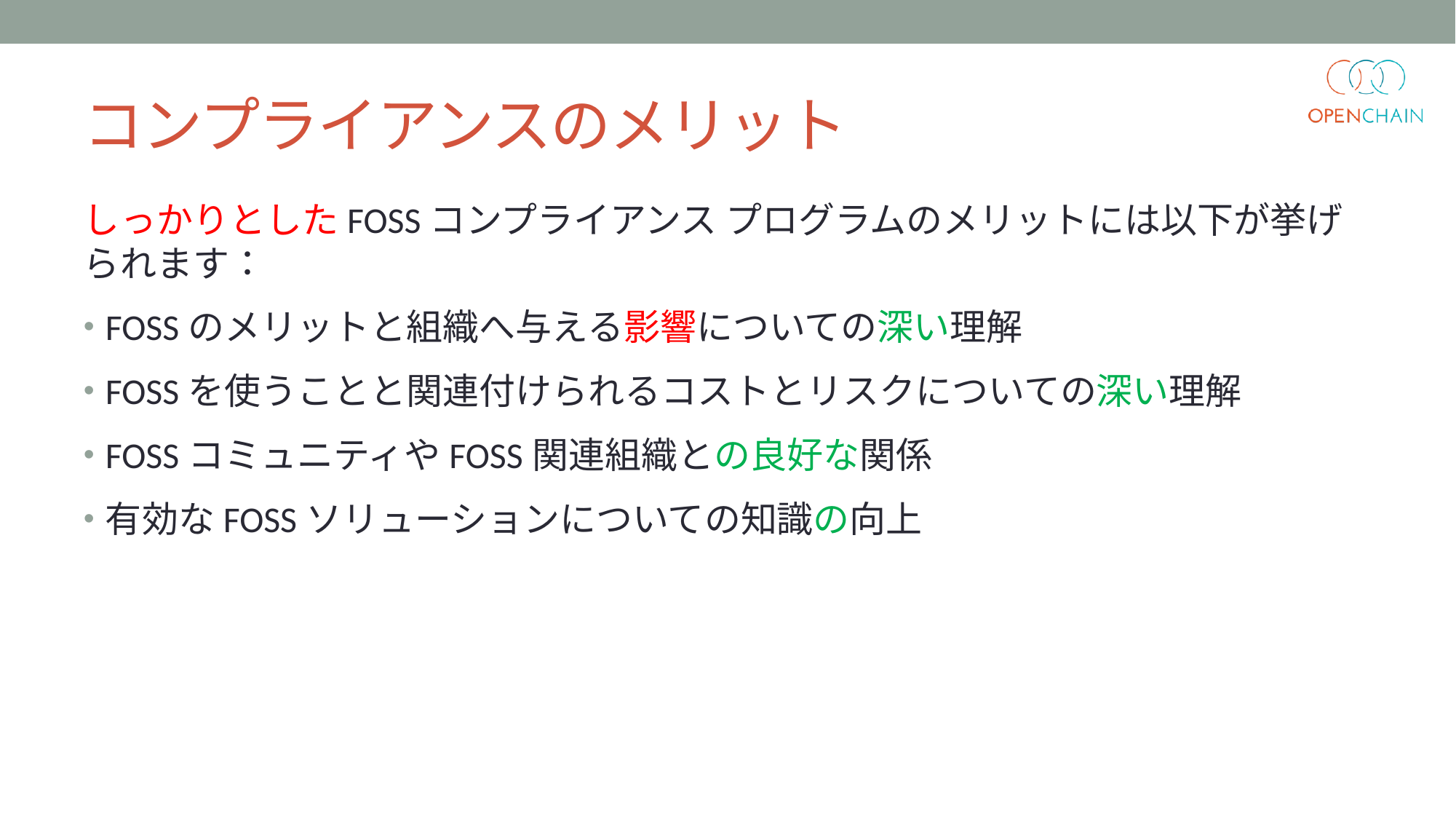

# コンプライアンスのメリット
しっかりとしたFOSSコンプライアンス プログラムのメリットには以下が挙げられます：
FOSSのメリットと組織へ与える影響についての深い理解
FOSSを使うことと関連付けられるコストとリスクについての深い理解
FOSSコミュニティやFOSS関連組織との良好な関係
有効なFOSSソリューションについての知識の向上